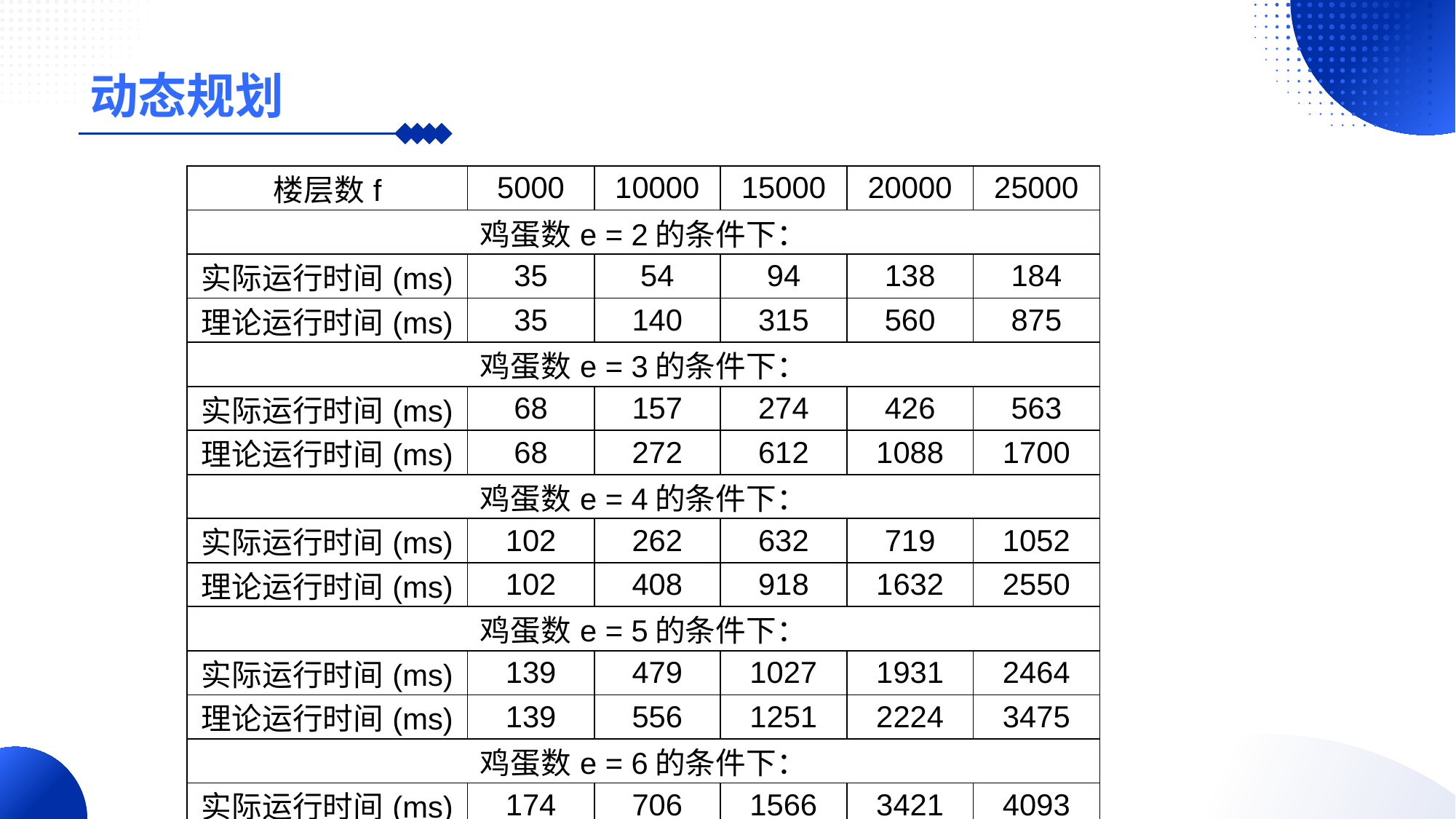

# 动态规划
| 楼层数f | 5000 | 10000 | 15000 | 20000 | 25000 |
| --- | --- | --- | --- | --- | --- |
| 鸡蛋数e = 2的条件下： |  |  |  |  |  |
| 实际运行时间(ms) | 35 | 54 | 94 | 138 | 184 |
| 理论运行时间(ms) | 35 | 140 | 315 | 560 | 875 |
| 鸡蛋数e = 3的条件下： |  |  |  |  |  |
| 实际运行时间(ms) | 68 | 157 | 274 | 426 | 563 |
| 理论运行时间(ms) | 68 | 272 | 612 | 1088 | 1700 |
| 鸡蛋数e = 4的条件下： |  |  |  |  |  |
| 实际运行时间(ms) | 102 | 262 | 632 | 719 | 1052 |
| 理论运行时间(ms) | 102 | 408 | 918 | 1632 | 2550 |
| 鸡蛋数e = 5的条件下： |  |  |  |  |  |
| 实际运行时间(ms) | 139 | 479 | 1027 | 1931 | 2464 |
| 理论运行时间(ms) | 139 | 556 | 1251 | 2224 | 3475 |
| 鸡蛋数e = 6的条件下： |  |  |  |  |  |
| 实际运行时间(ms) | 174 | 706 | 1566 | 3421 | 4093 |
| 理论运行时间(ms) | 174 | 696 | 1566 | 2784 | 4350 |